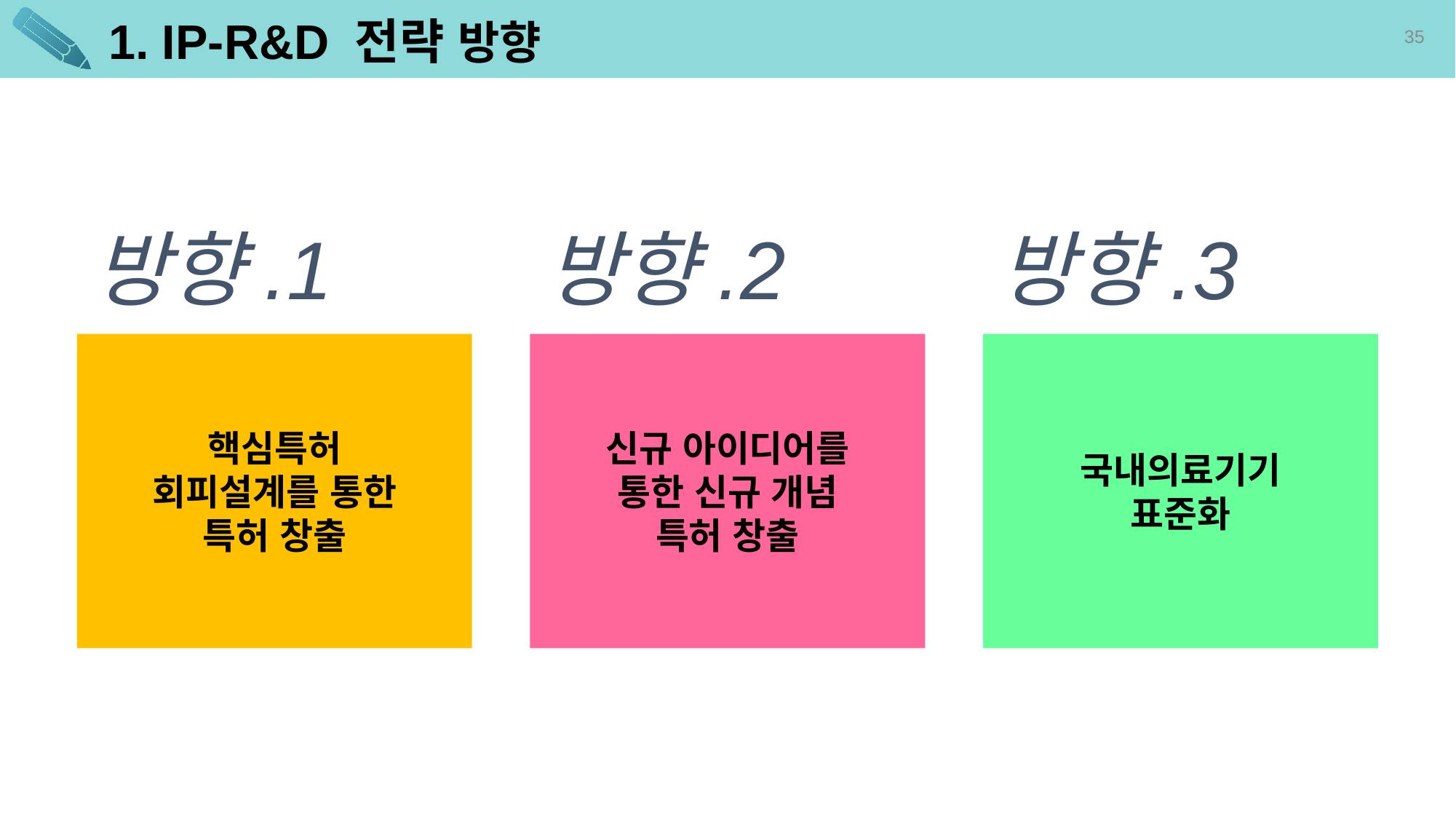

# 1. IP-R&D 전략 방향
방향.1

핵심특허 회피설계를 통한 특허 창출
방향.2

신규 아이디어를 통한 신규 개념
특허 창출
방향.3

국내의료기기
표준화